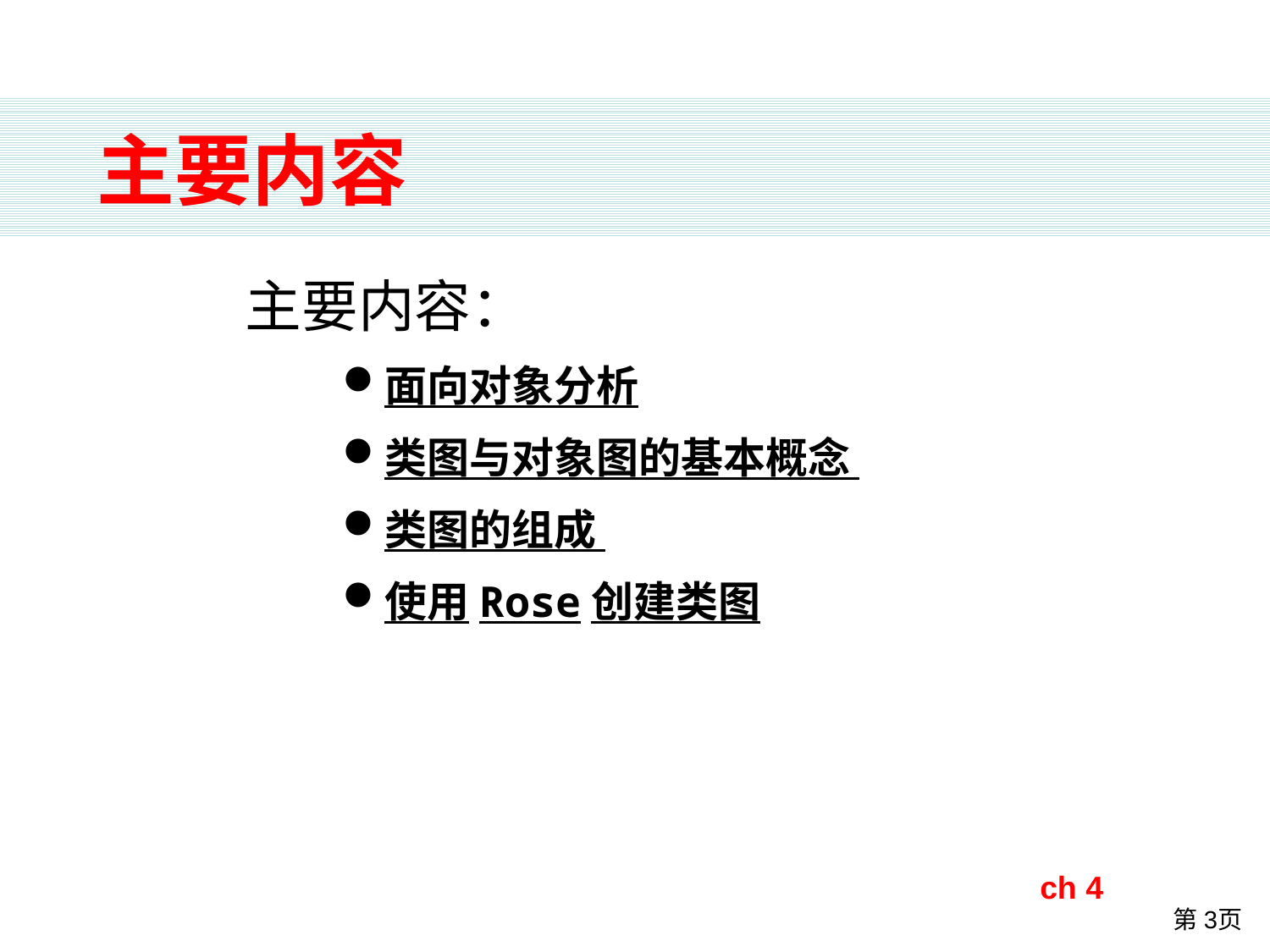

主要内容
主要内容：
面向对象分析
类图与对象图的基本概念
类图的组成
使用Rose创建类图
ch 4
第3页